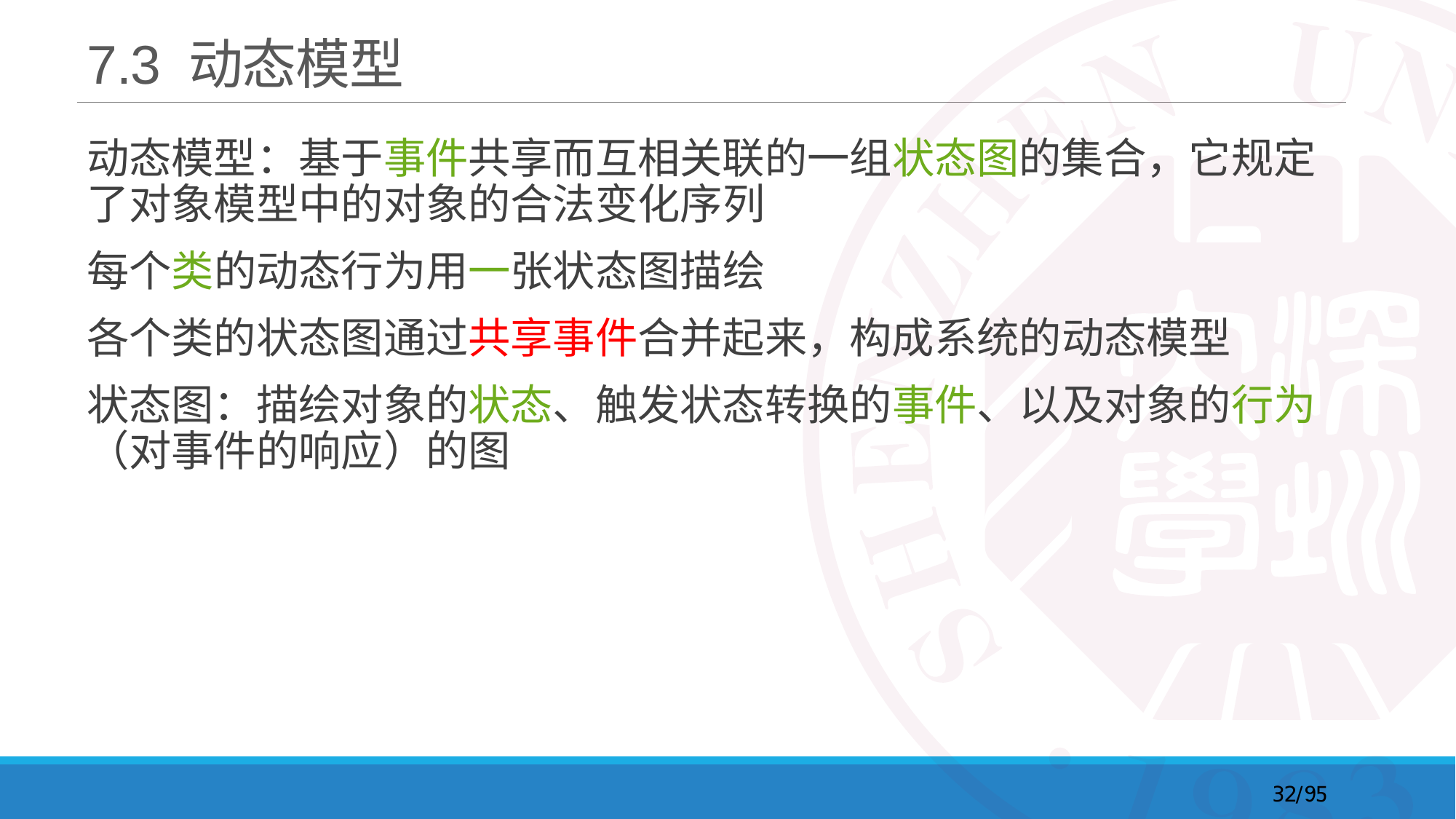

# 7.3 动态模型
动态模型：基于事件共享而互相关联的一组状态图的集合，它规定了对象模型中的对象的合法变化序列
每个类的动态行为用一张状态图描绘
各个类的状态图通过共享事件合并起来，构成系统的动态模型
状态图：描绘对象的状态、触发状态转换的事件、以及对象的行为（对事件的响应）的图
32/95